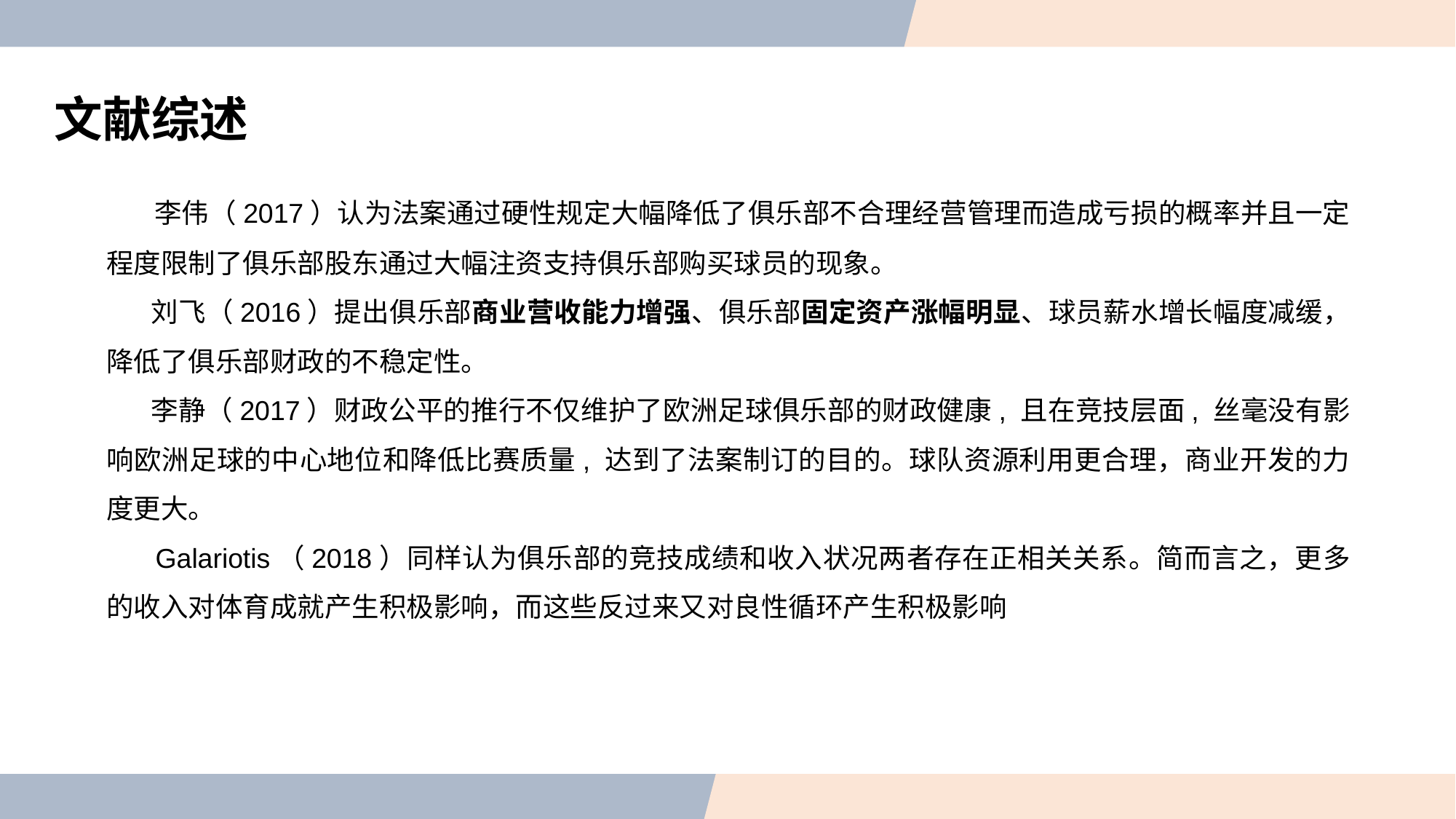

文献综述
      李伟（2017）认为法案通过硬性规定大幅降低了俱乐部不合理经营管理而造成亏损的概率并且一定程度限制了俱乐部股东通过大幅注资支持俱乐部购买球员的现象。
      刘飞（2016）提出俱乐部商业营收能力增强、俱乐部固定资产涨幅明显、球员薪水增长幅度减缓，降低了俱乐部财政的不稳定性。
      李静（2017）财政公平的推行不仅维护了欧洲足球俱乐部的财政健康, 且在竞技层面, 丝毫没有影响欧洲足球的中心地位和降低比赛质量, 达到了法案制订的目的。球队资源利用更合理，商业开发的力度更大。
      Galariotis（2018）同样认为俱乐部的竞技成绩和收入状况两者存在正相关关系。简而言之，更多的收入对体育成就产生积极影响，而这些反过来又对良性循环产生积极影响